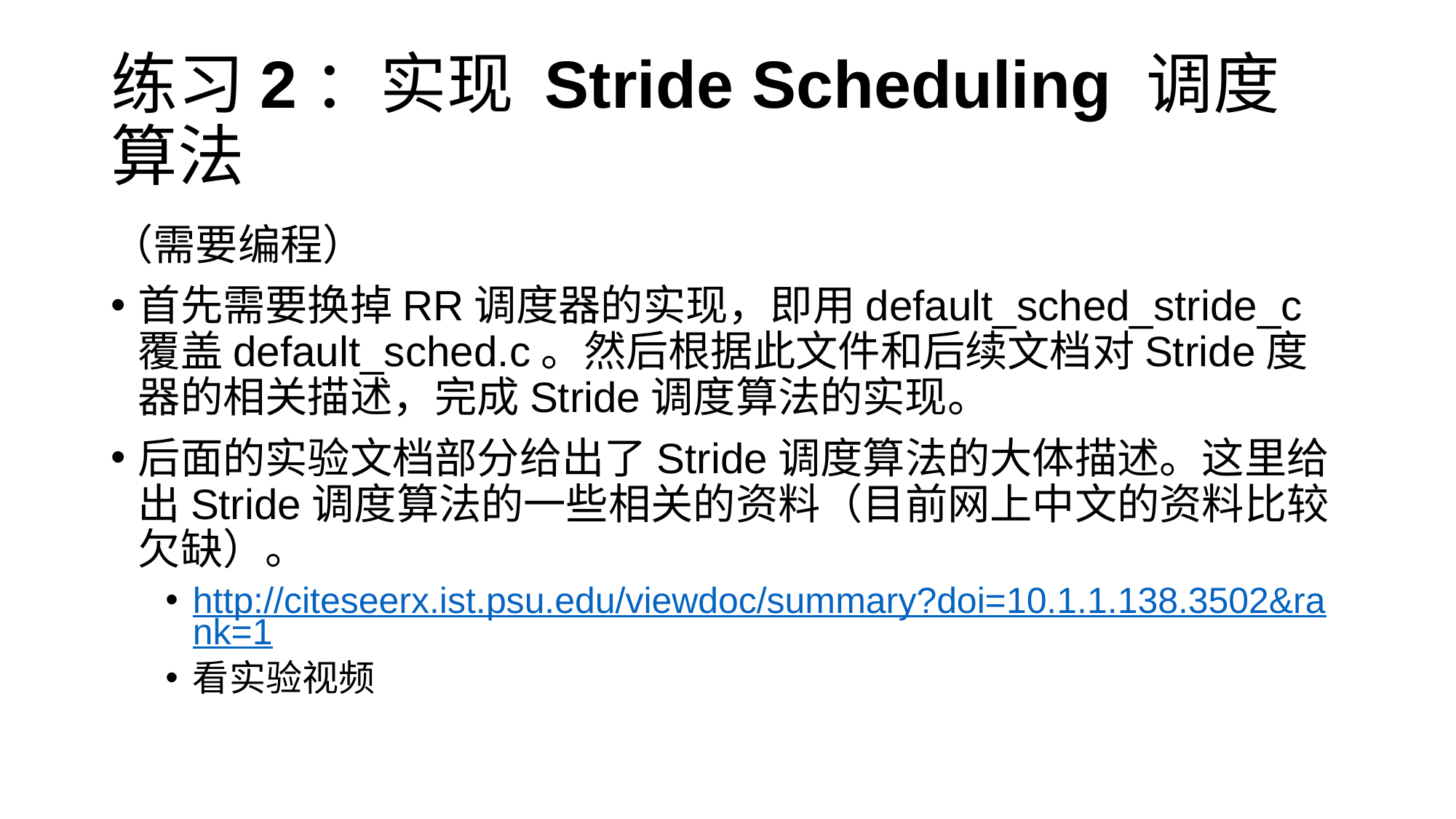

# 练习2：实现 Stride Scheduling 调度算法
（需要编程）
首先需要换掉RR调度器的实现，即用default_sched_stride_c覆盖default_sched.c。然后根据此文件和后续文档对Stride度器的相关描述，完成Stride调度算法的实现。
后面的实验文档部分给出了Stride调度算法的大体描述。这里给出Stride调度算法的一些相关的资料（目前网上中文的资料比较欠缺）。
http://citeseerx.ist.psu.edu/viewdoc/summary?doi=10.1.1.138.3502&rank=1
看实验视频